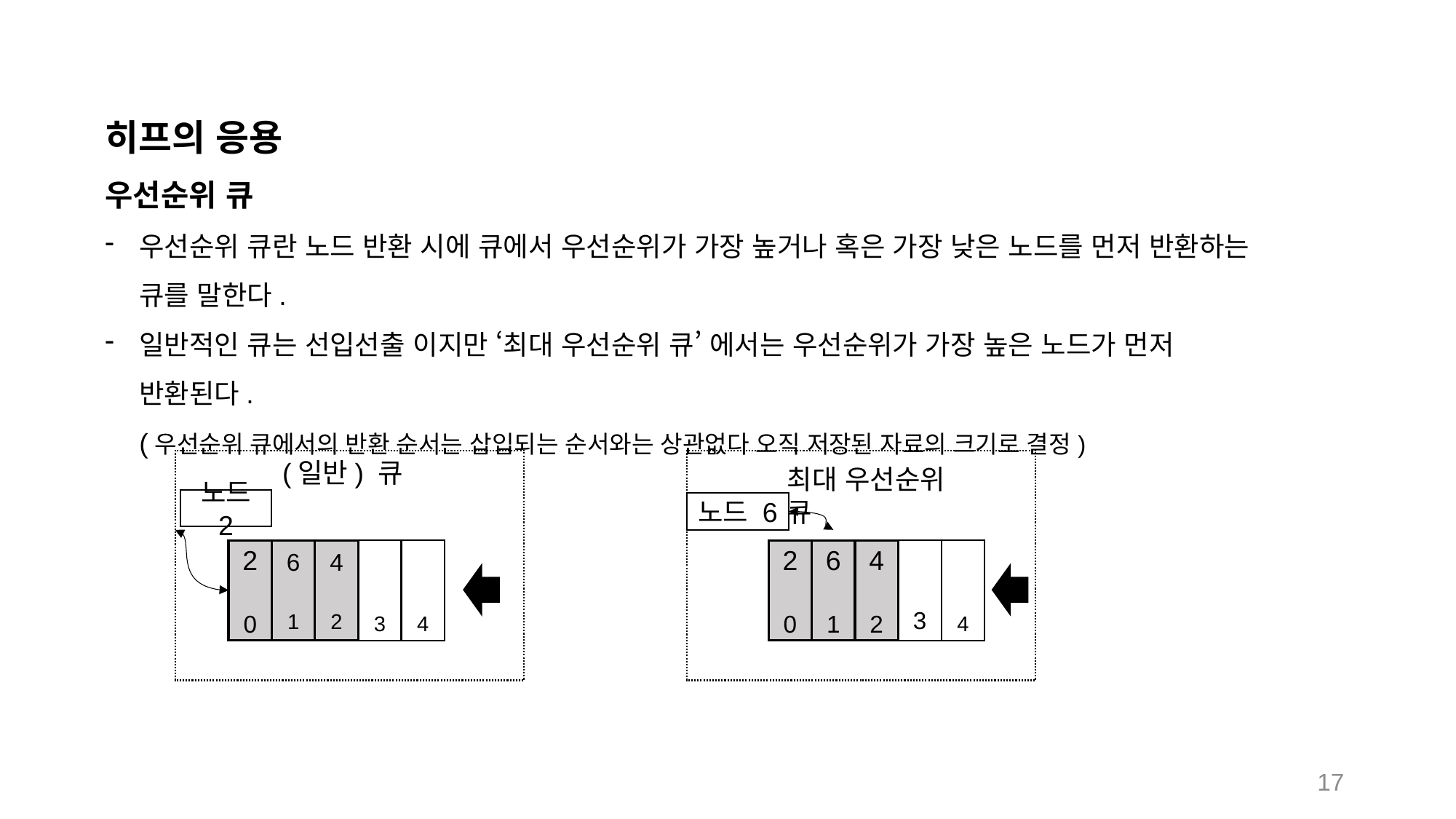

히프의 응용
우선순위 큐
우선순위 큐란 노드 반환 시에 큐에서 우선순위가 가장 높거나 혹은 가장 낮은 노드를 먼저 반환하는 큐를 말한다.
일반적인 큐는 선입선출 이지만 ‘최대 우선순위 큐’ 에서는 우선순위가 가장 높은 노드가 먼저 반환된다.
(우선순위 큐에서의 반환 순서는 삽입되는 순서와는 상관없다 오직 저장된 자료의 크기로 결정)

(일반) 큐

최대 우선순위 큐
노드 2
노드 6
2

0
6

1
4

2

3

4
2

0
6

1
4

2

3

4

17